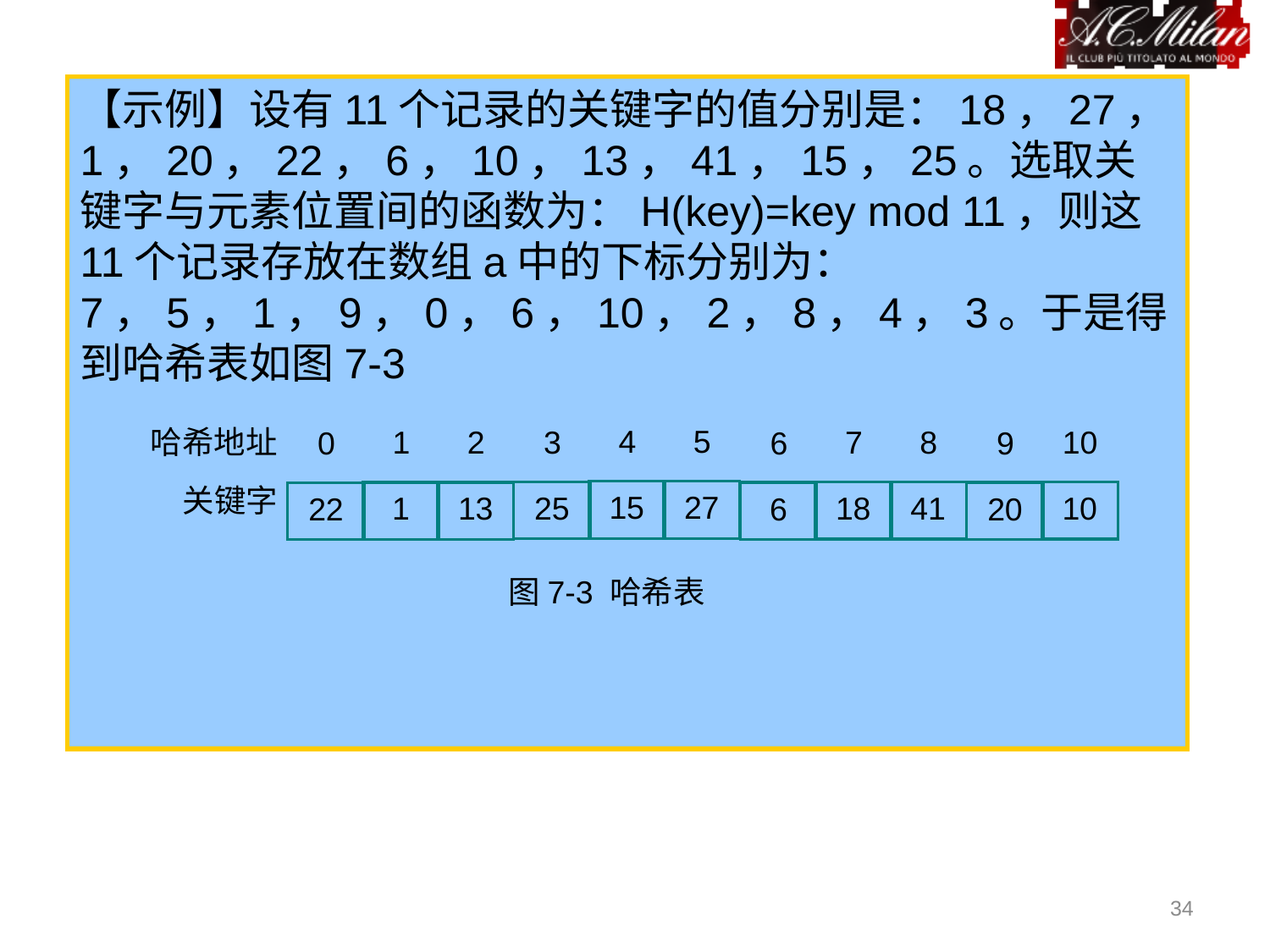

【示例】设有11个记录的关键字的值分别是：18，27，1，20，22，6，10，13，41，15，25。选取关键字与元素位置间的函数为：H(key)=key mod 11，则这11个记录存放在数组a中的下标分别为：7，5，1，9，0，6，10，2，8，4，3。于是得到哈希表如图7-3

4
5
3
7
8
6
10
1
2
0
9
哈希地址
关键字
15
27
25
18
41
6
1
13
22
10
20
图7-3 哈希表
34